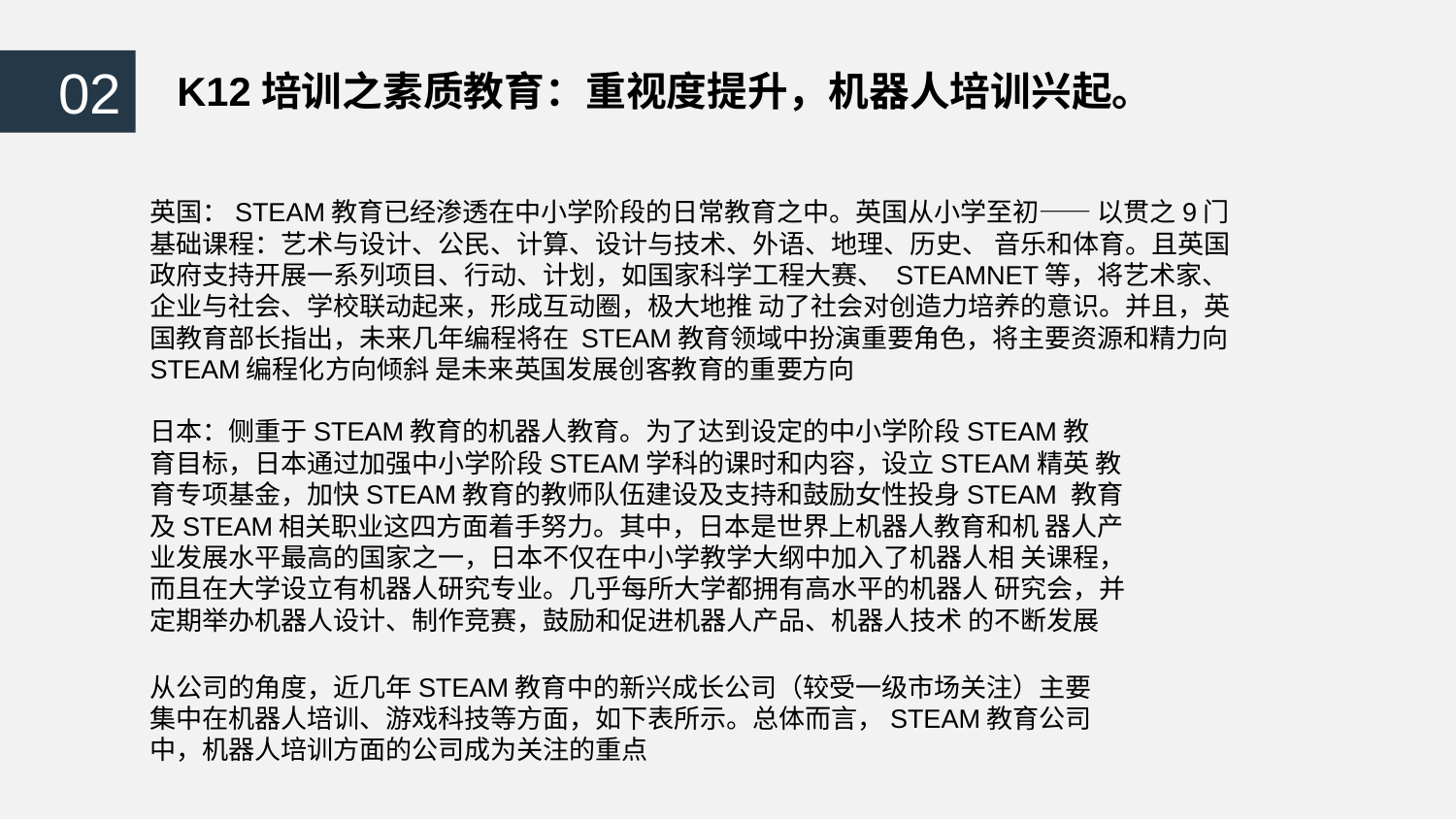

02
K12培训之素质教育：重视度提升，机器人培训兴起。
英国：STEAM教育已经渗透在中小学阶段的日常教育之中。英国从小学至初—— 以贯之9门基础课程：艺术与设计、公民、计算、设计与技术、外语、地理、历史、 音乐和体育。且英国政府支持开展一系列项目、行动、计划，如国家科学工程大赛、 STEAMNET等，将艺术家、企业与社会、学校联动起来，形成互动圈，极大地推 动了社会对创造力培养的意识。并且，英国教育部长指出，未来几年编程将在 STEAM教育领域中扮演重要角色，将主要资源和精力向STEAM编程化方向倾斜 是未来英国发展创客教育的重要方向

日本：侧重于STEAM教育的机器人教育。为了达到设定的中小学阶段STEAM教
育目标，日本通过加强中小学阶段STEAM学科的课时和内容，设立STEAM精英 教育专项基金，加快STEAM教育的教师队伍建设及支持和鼓励女性投身STEAM 教育及STEAM相关职业这四方面着手努力。其中，日本是世界上机器人教育和机 器人产业发展水平最高的国家之一，日本不仅在中小学教学大纲中加入了机器人相 关课程，而且在大学设立有机器人研究专业。几乎每所大学都拥有高水平的机器人 研究会，并定期举办机器人设计、制作竞赛，鼓励和促进机器人产品、机器人技术 的不断发展
从公司的角度，近几年STEAM教育中的新兴成长公司（较受一级市场关注）主要 集中在机器人培训、游戏科技等方面，如下表所示。总体而言，STEAM教育公司 中，机器人培训方面的公司成为关注的重点